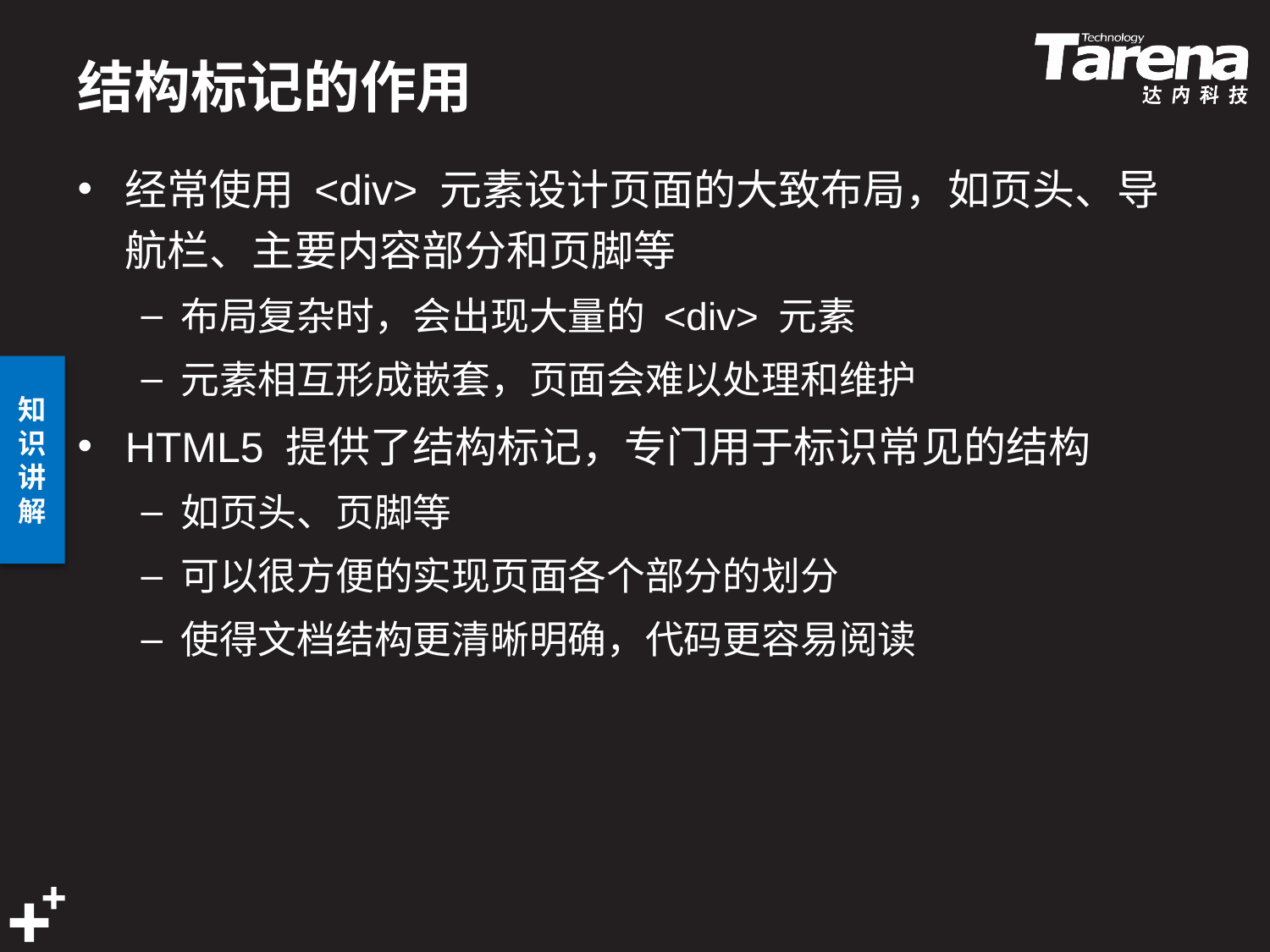

# 结构标记的作用
经常使用 <div> 元素设计页面的大致布局，如页头、导航栏、主要内容部分和页脚等
布局复杂时，会出现大量的 <div> 元素
元素相互形成嵌套，页面会难以处理和维护
HTML5 提供了结构标记，专门用于标识常见的结构
如页头、页脚等
可以很方便的实现页面各个部分的划分
使得文档结构更清晰明确，代码更容易阅读